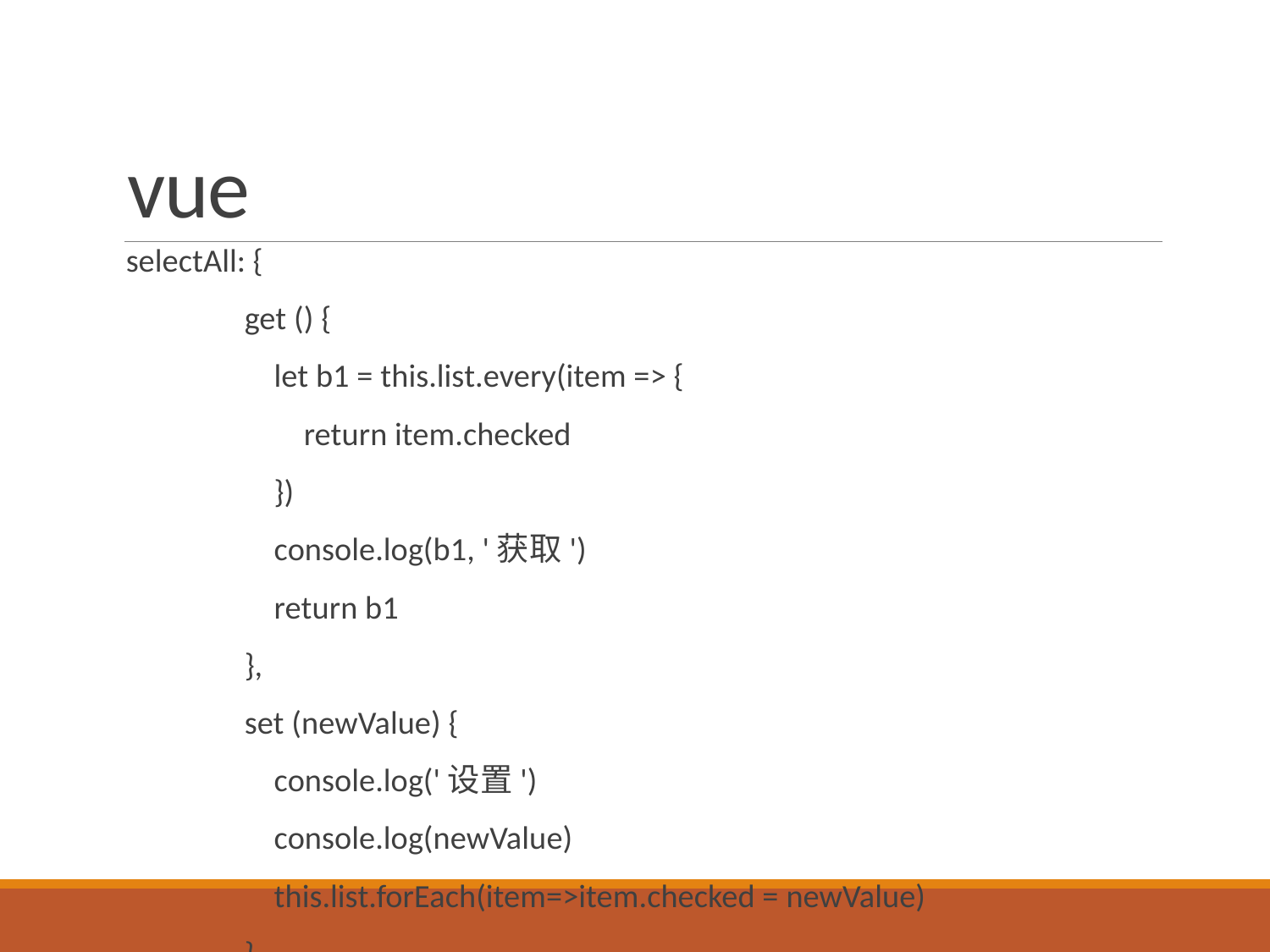

# vue
selectAll: {
                get () {
                    let b1 = this.list.every(item => {
                        return item.checked
                    })
                    console.log(b1, '获取')
                    return b1
                },
                set (newValue) {
                    console.log('设置')
                    console.log(newValue)
                    this.list.forEach(item=>item.checked = newValue)
                }
            },